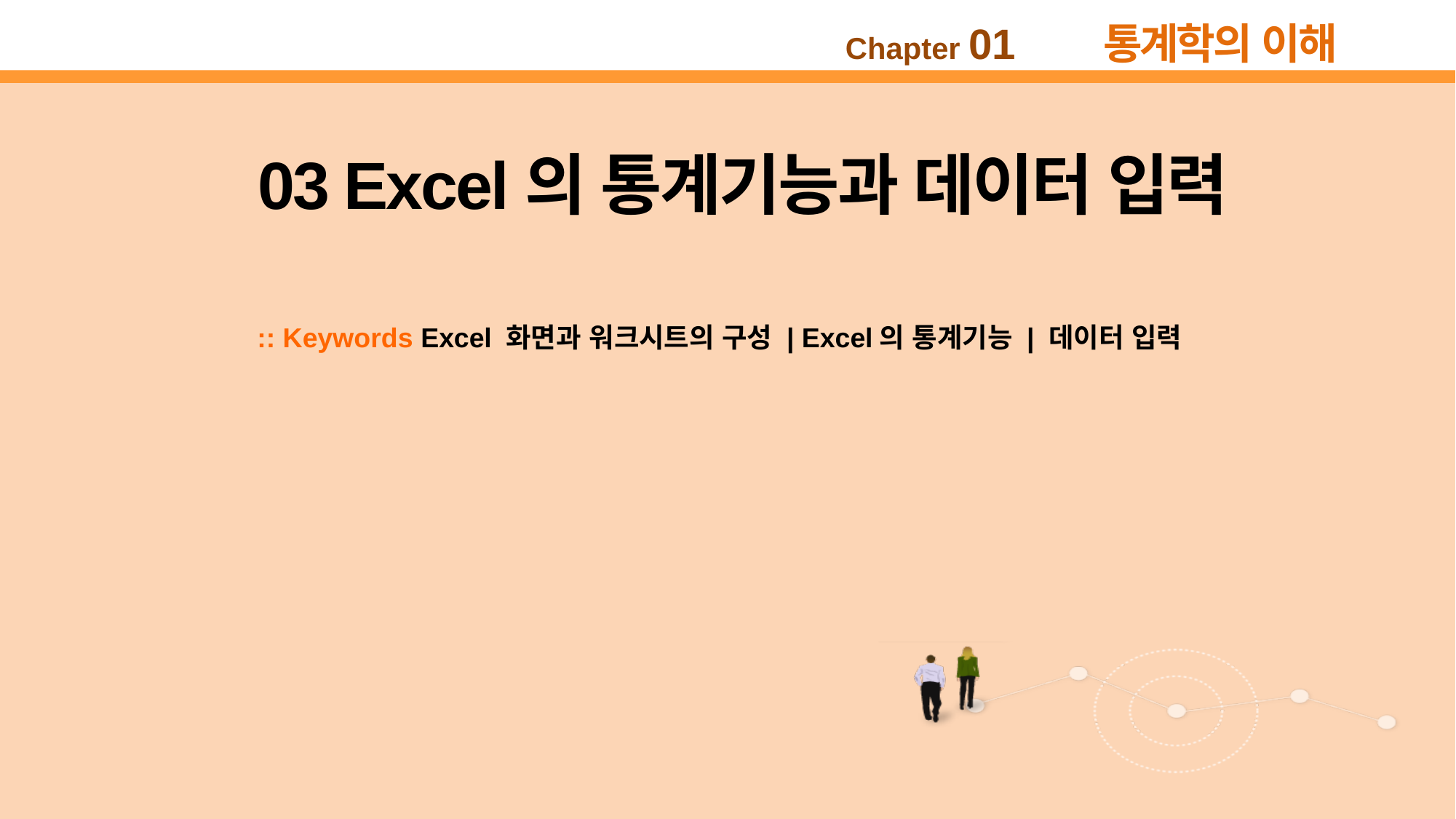

03 Excel의 통계기능과 데이터 입력
:: Keywords Excel 화면과 워크시트의 구성 | Excel의 통계기능 | 데이터 입력